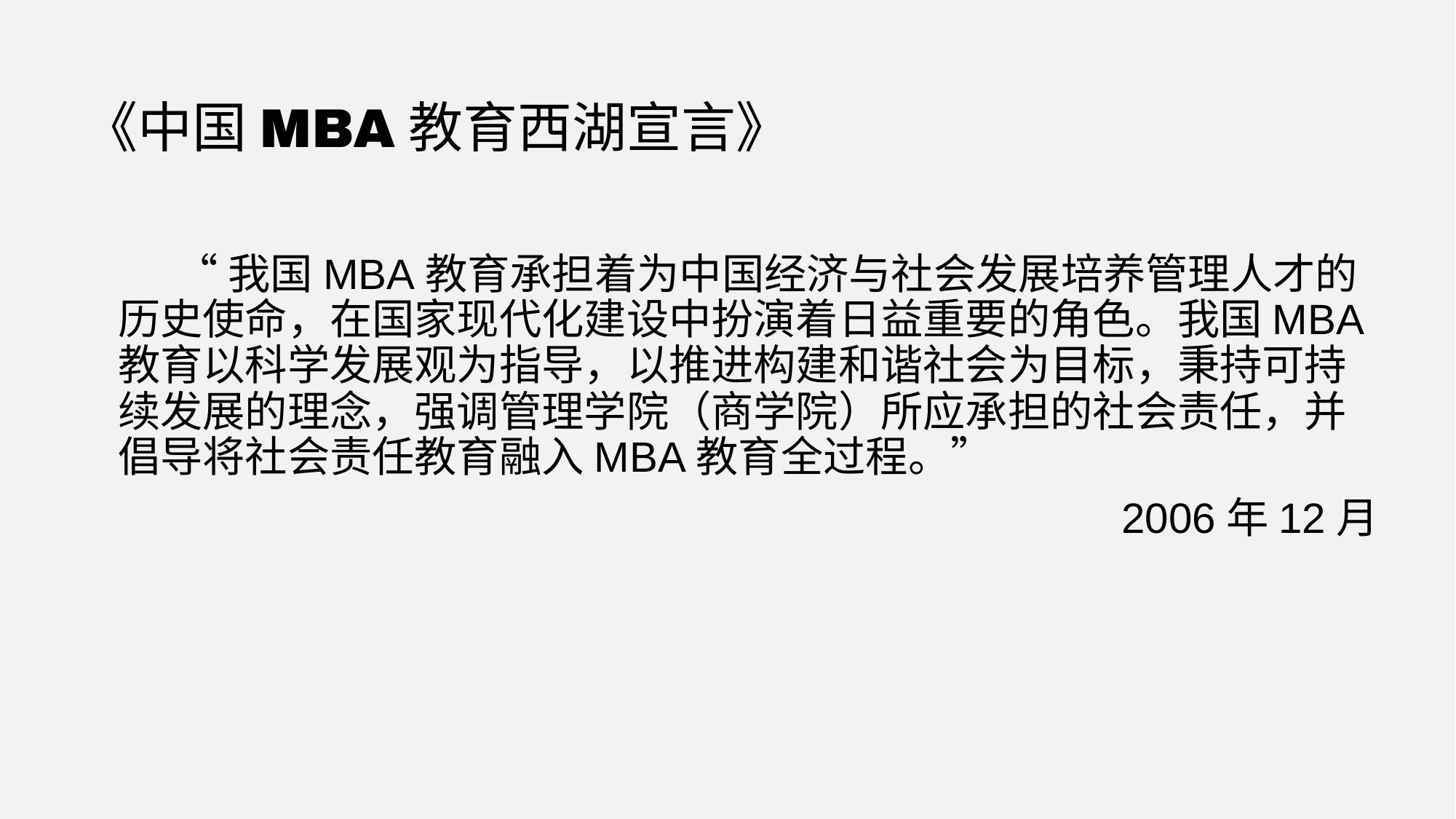

# 《中国MBA教育西湖宣言》
         “我国MBA教育承担着为中国经济与社会发展培养管理人才的历史使命，在国家现代化建设中扮演着日益重要的角色。我国MBA教育以科学发展观为指导，以推进构建和谐社会为目标，秉持可持续发展的理念，强调管理学院（商学院）所应承担的社会责任，并倡导将社会责任教育融入MBA教育全过程。”
2006年12月